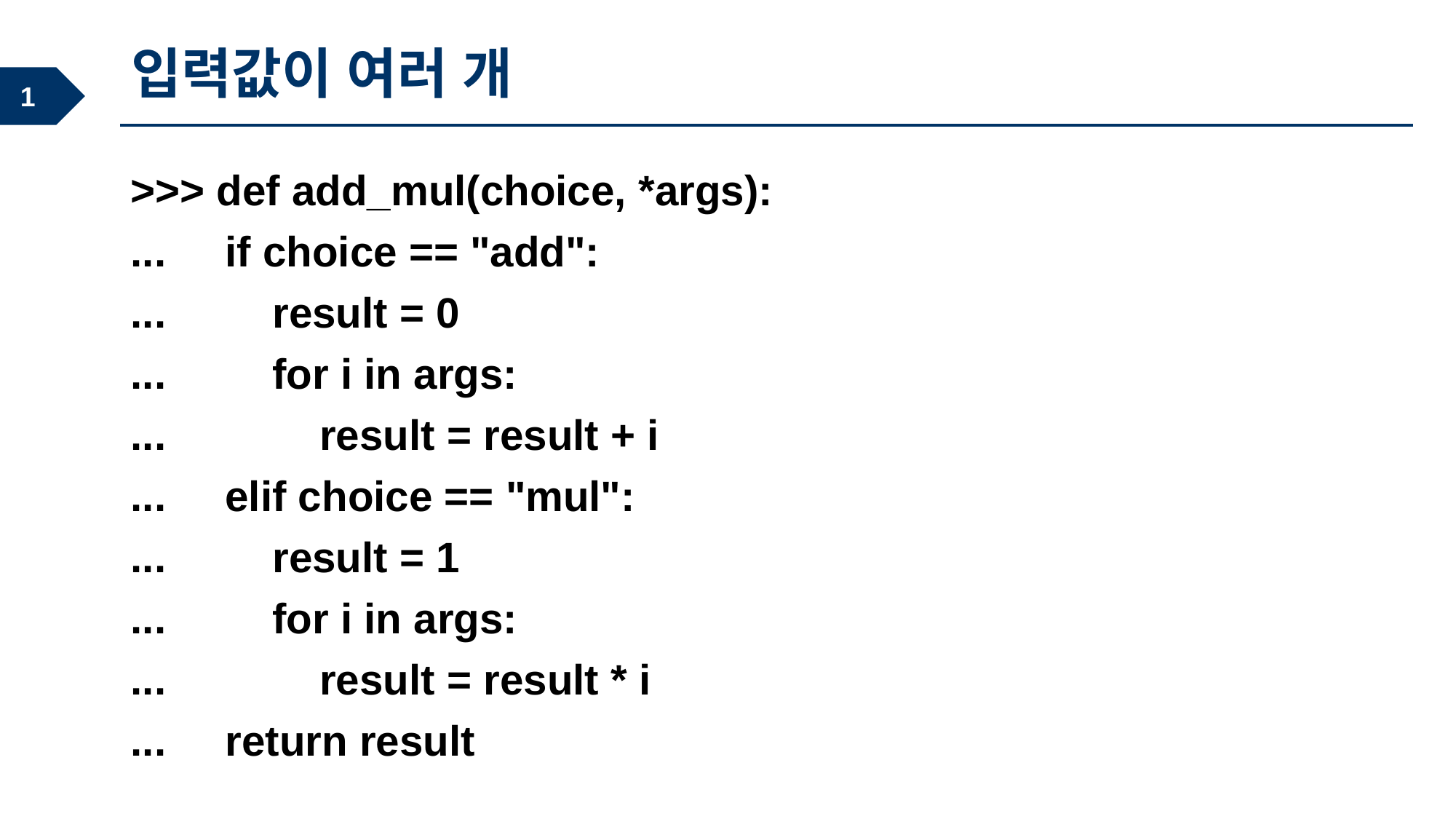

입력값이 여러 개
>>> def add_mul(choice, *args):
...     if choice == "add":
...         result = 0
...         for i in args:
...             result = result + i
...     elif choice == "mul":
...         result = 1
...         for i in args:
...             result = result * i
...     return result